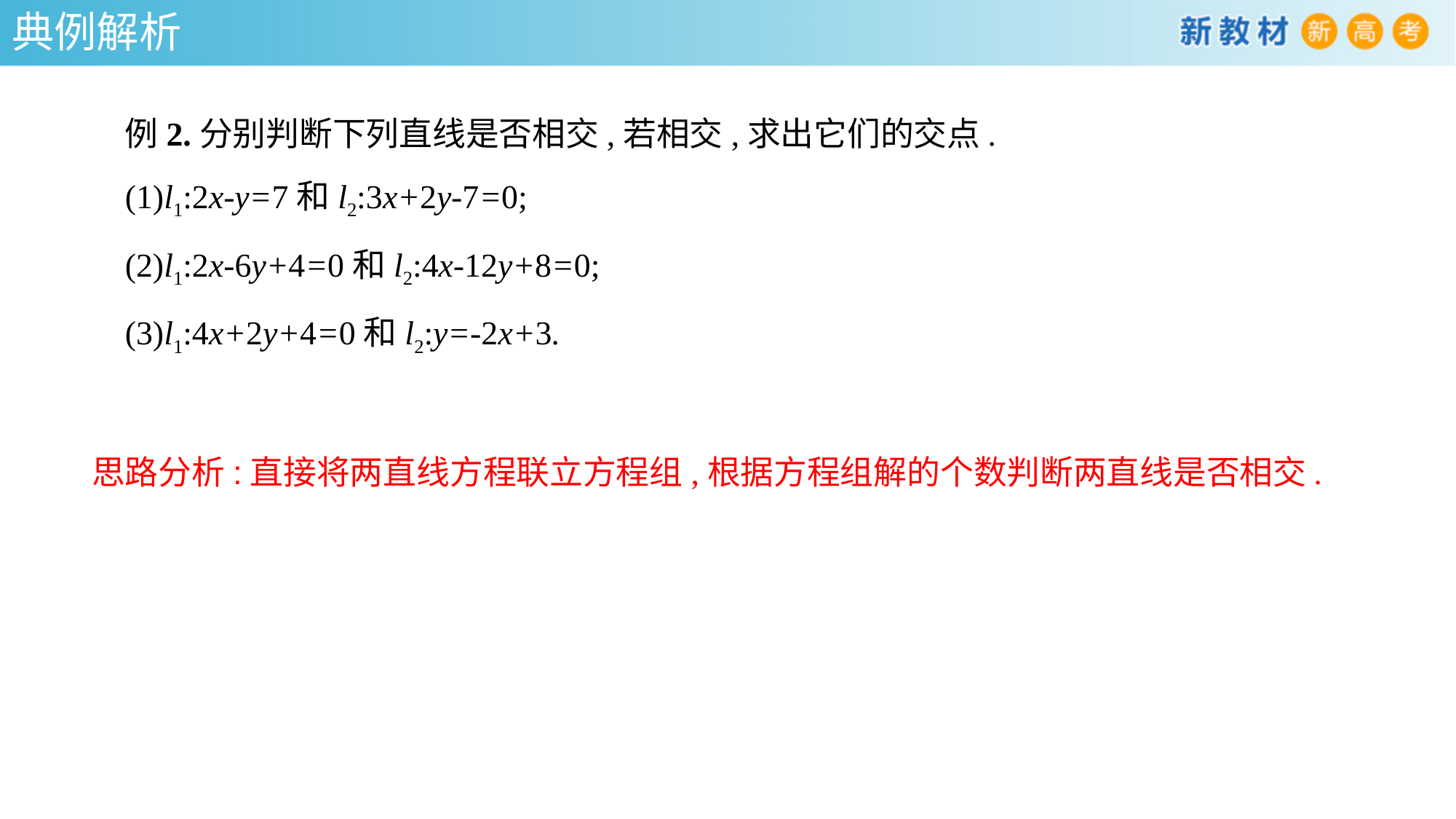

典例解析
例2.分别判断下列直线是否相交,若相交,求出它们的交点.
(1)l1:2x-y=7和l2:3x+2y-7=0;
(2)l1:2x-6y+4=0和l2:4x-12y+8=0;
(3)l1:4x+2y+4=0和l2:y=-2x+3.
思路分析:直接将两直线方程联立方程组,根据方程组解的个数判断两直线是否相交.